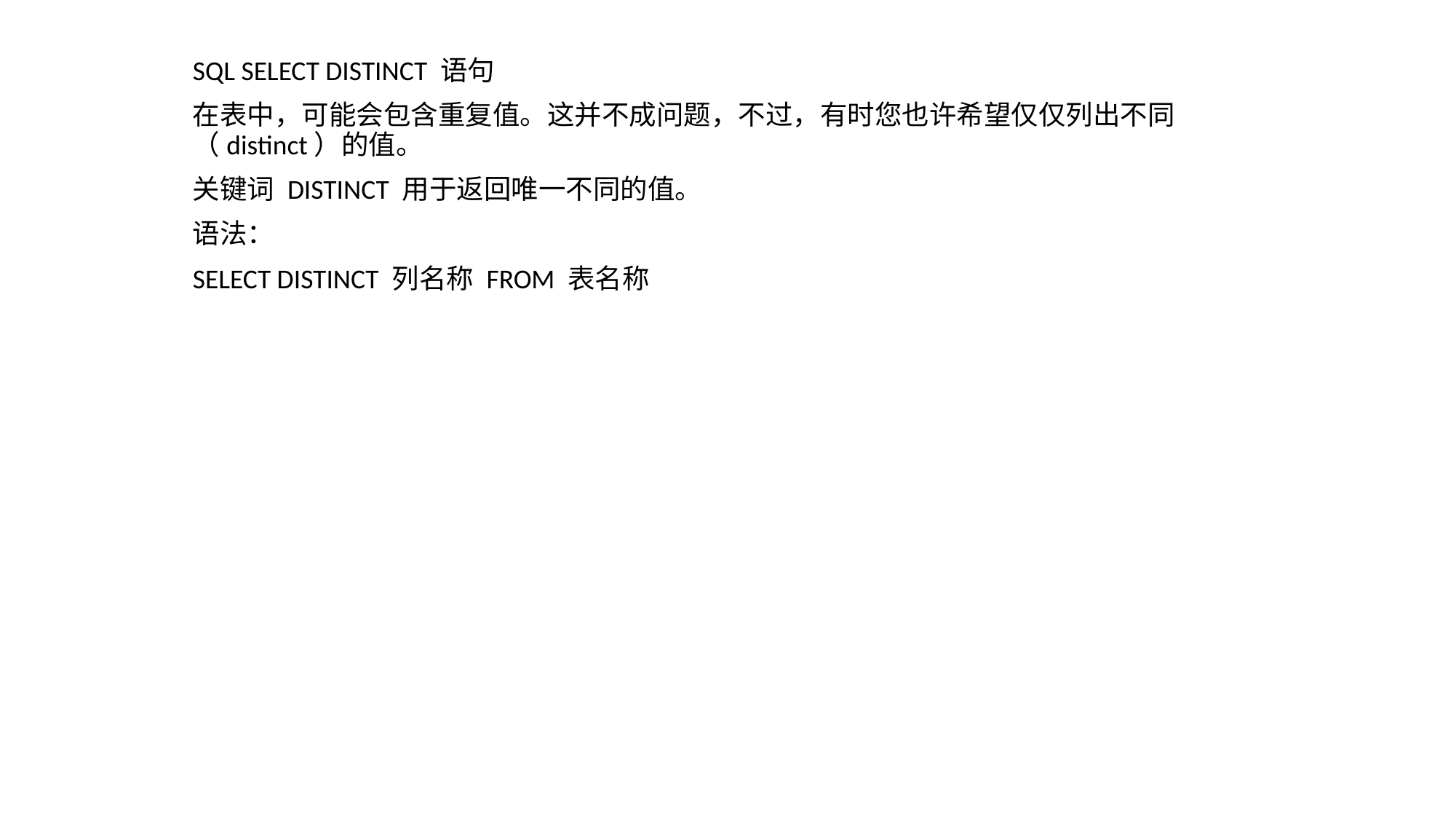

SQL SELECT DISTINCT 语句
在表中，可能会包含重复值。这并不成问题，不过，有时您也许希望仅仅列出不同（distinct）的值。
关键词 DISTINCT 用于返回唯一不同的值。
语法：
SELECT DISTINCT 列名称 FROM 表名称